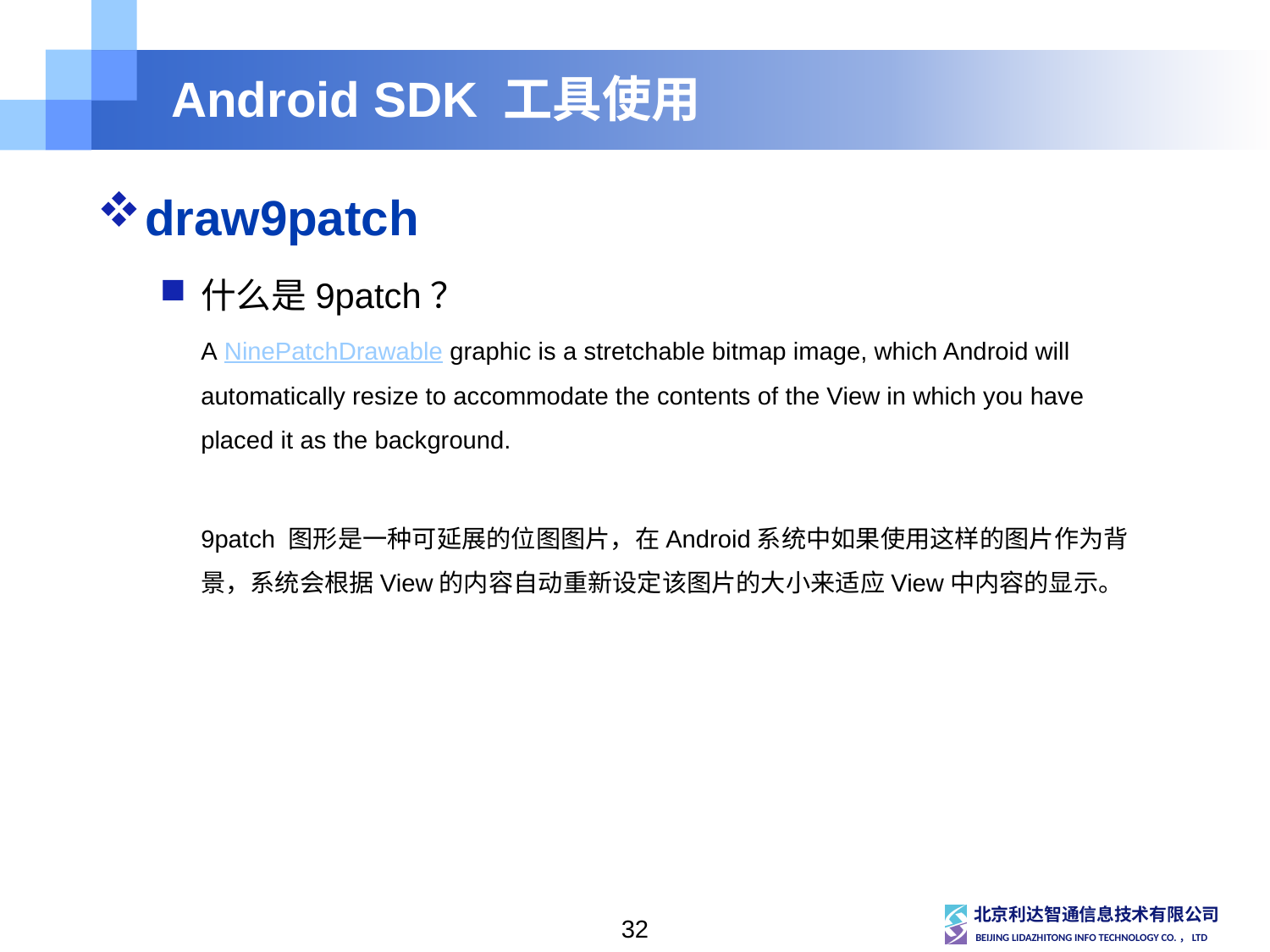

# Android SDK 工具使用
draw9patch
什么是9patch？
	A NinePatchDrawable graphic is a stretchable bitmap image, which Android will automatically resize to accommodate the contents of the View in which you have placed it as the background.

	9patch 图形是一种可延展的位图图片，在Android系统中如果使用这样的图片作为背景，系统会根据View的内容自动重新设定该图片的大小来适应View中内容的显示。
32